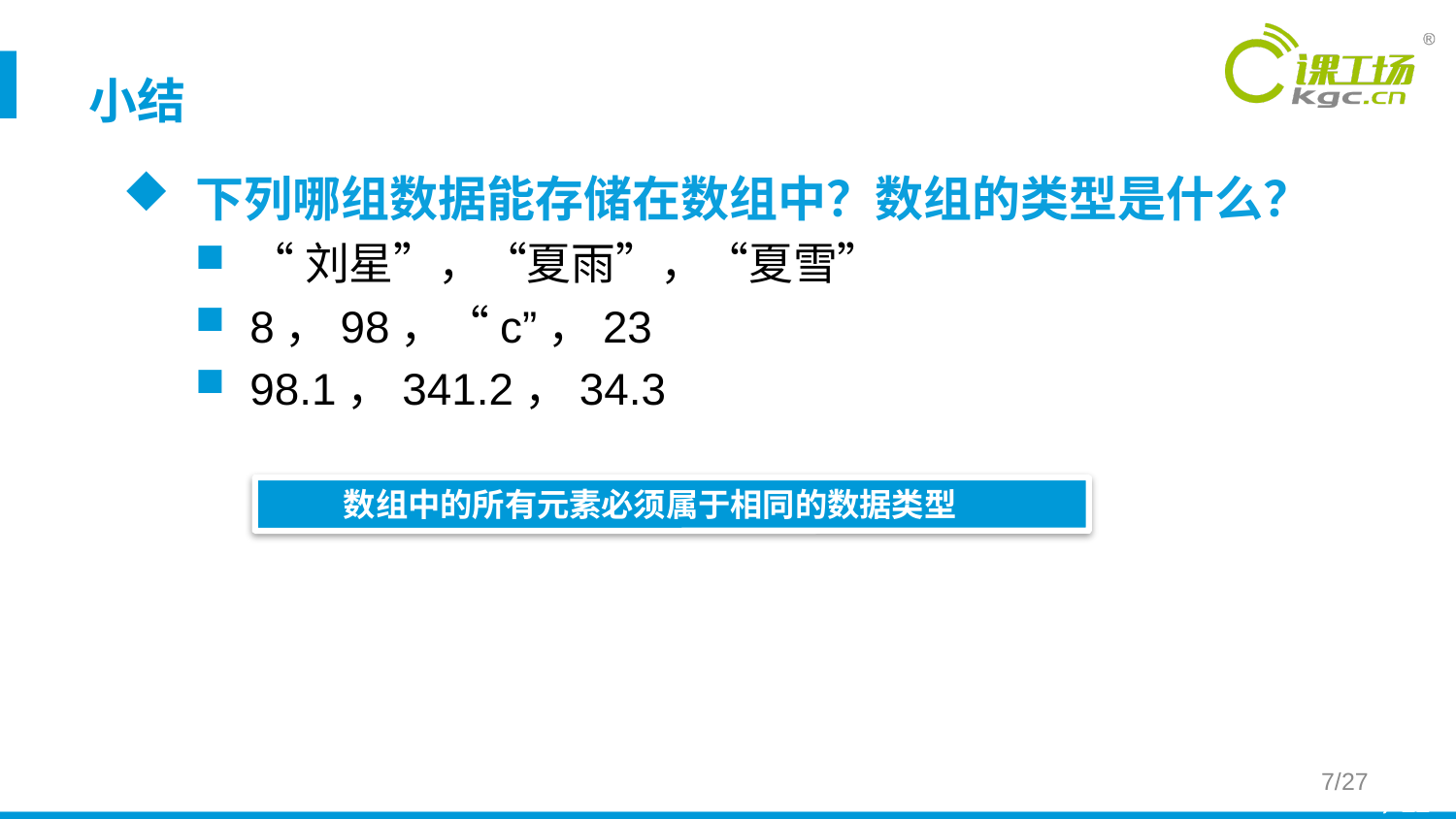

小结
下列哪组数据能存储在数组中？数组的类型是什么？
“刘星”，“夏雨”，“夏雪”
8，98，“c”，23
98.1，341.2，34.3

数组中的所有元素必须属于相同的数据类型
7/27
* / 22